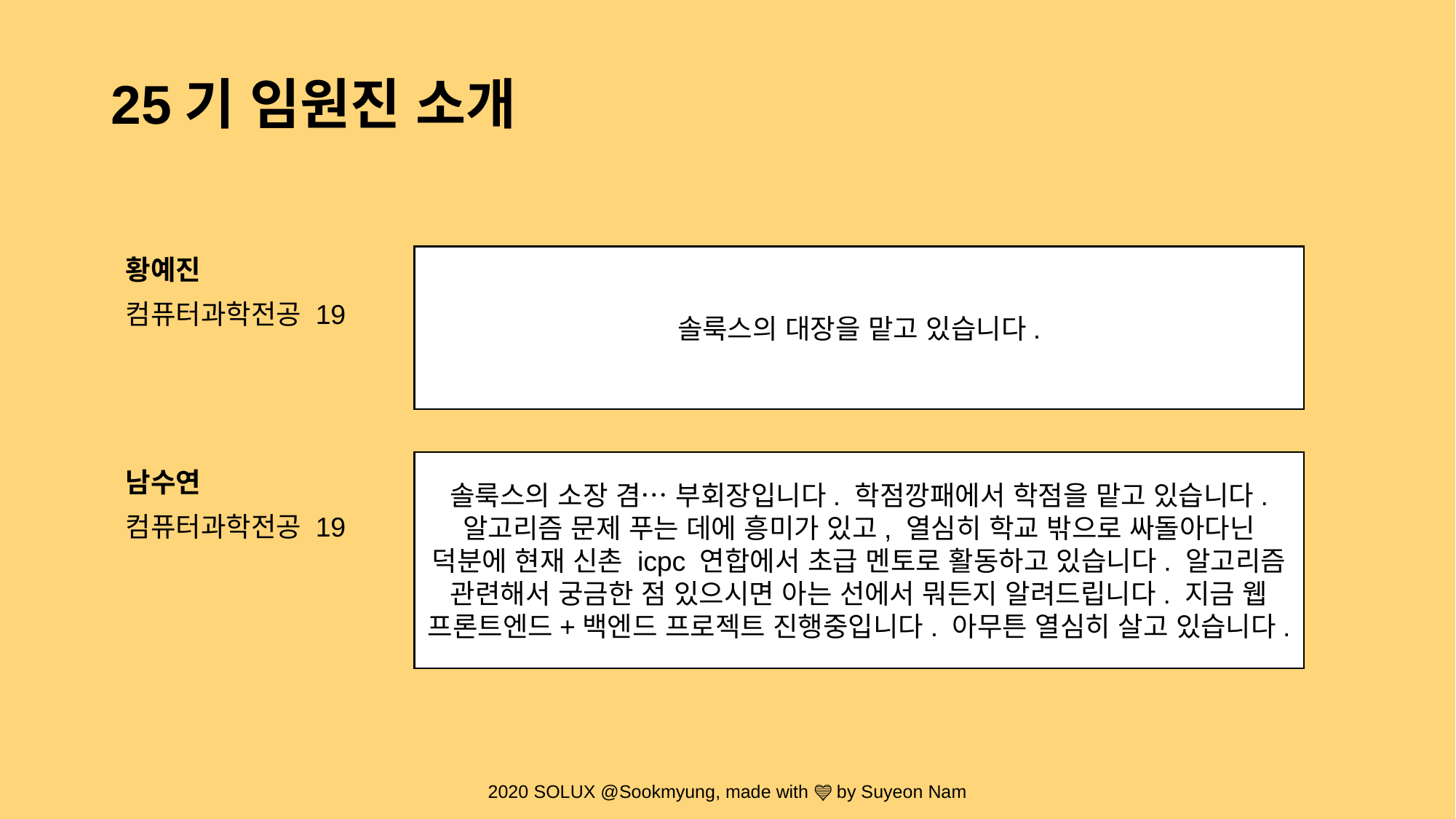

# 25기 임원진 소개
솔룩스의 대장을 맡고 있습니다.
황예진
컴퓨터과학전공 19

솔룩스의 소장 겸… 부회장입니다. 학점깡패에서 학점을 맡고 있습니다. 알고리즘 문제 푸는 데에 흥미가 있고, 열심히 학교 밖으로 싸돌아다닌 덕분에 현재 신촌 icpc 연합에서 초급 멘토로 활동하고 있습니다. 알고리즘 관련해서 궁금한 점 있으시면 아는 선에서 뭐든지 알려드립니다. 지금 웹 프론트엔드+백엔드 프로젝트 진행중입니다. 아무튼 열심히 살고 있습니다.
남수연
컴퓨터과학전공 19

2020 SOLUX @Sookmyung, made with 💙 by Suyeon Nam